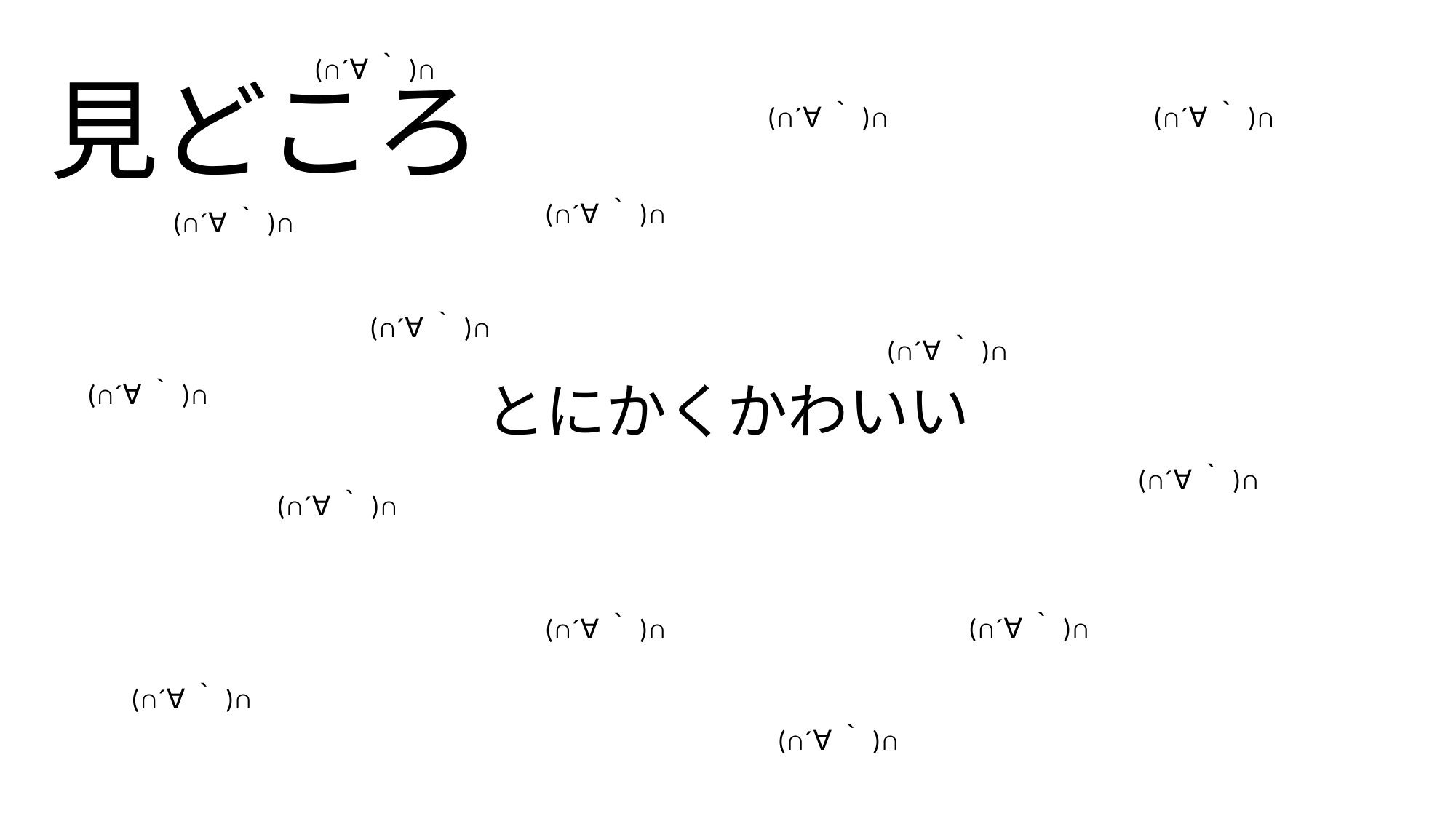

(∩´∀｀)∩
見どころ
(∩´∀｀)∩
(∩´∀｀)∩
(∩´∀｀)∩
(∩´∀｀)∩
(∩´∀｀)∩
(∩´∀｀)∩
とにかくかわいい
(∩´∀｀)∩
(∩´∀｀)∩
(∩´∀｀)∩
(∩´∀｀)∩
(∩´∀｀)∩
(∩´∀｀)∩
(∩´∀｀)∩